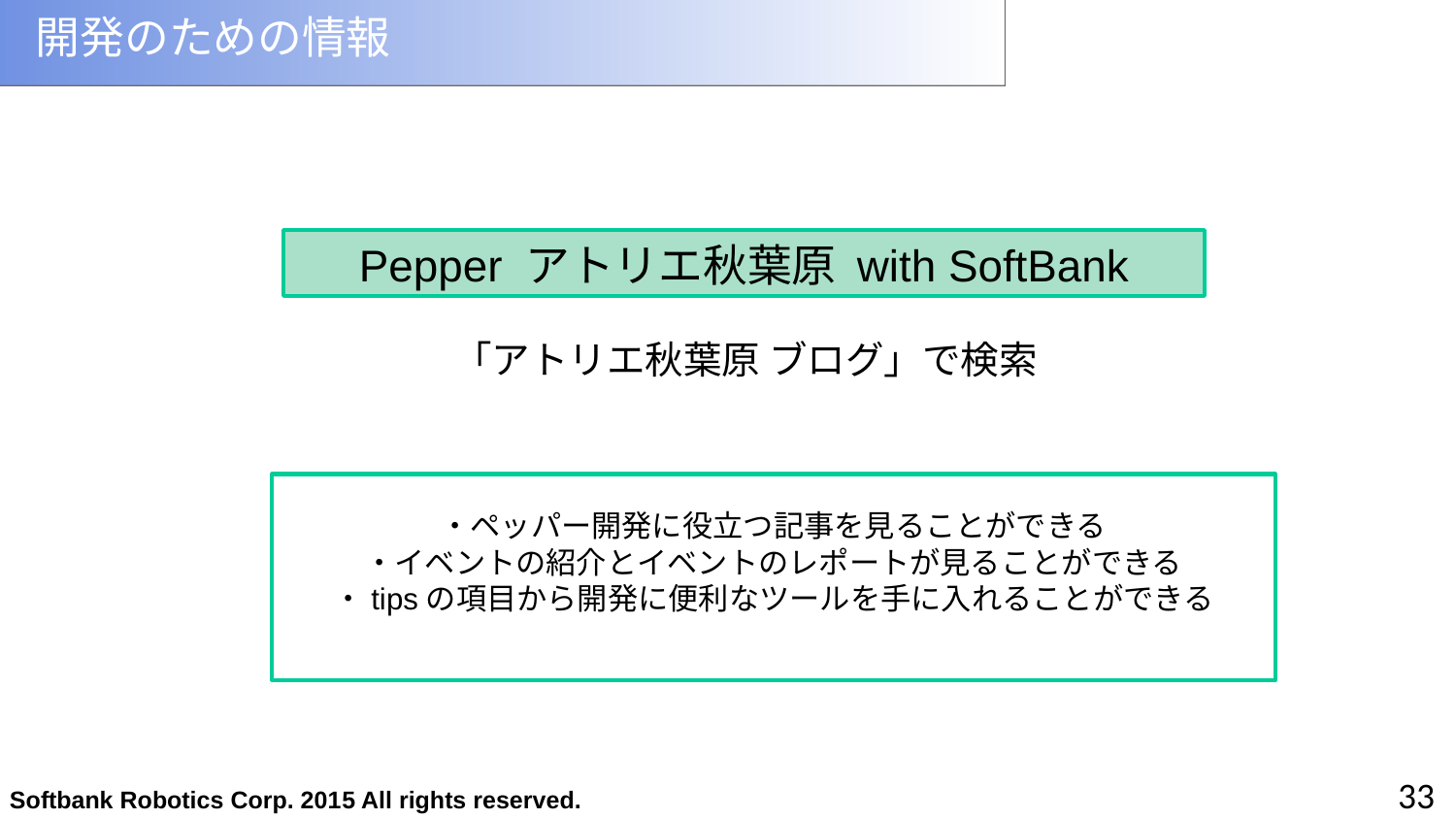

# 開発のための情報
Pepper アトリエ秋葉原 with SoftBank
「アトリエ秋葉原 ブログ」で検索

・ペッパー開発に役立つ記事を見ることができる
・イベントの紹介とイベントのレポートが見ることができる
・tipsの項目から開発に便利なツールを手に入れることができる
33